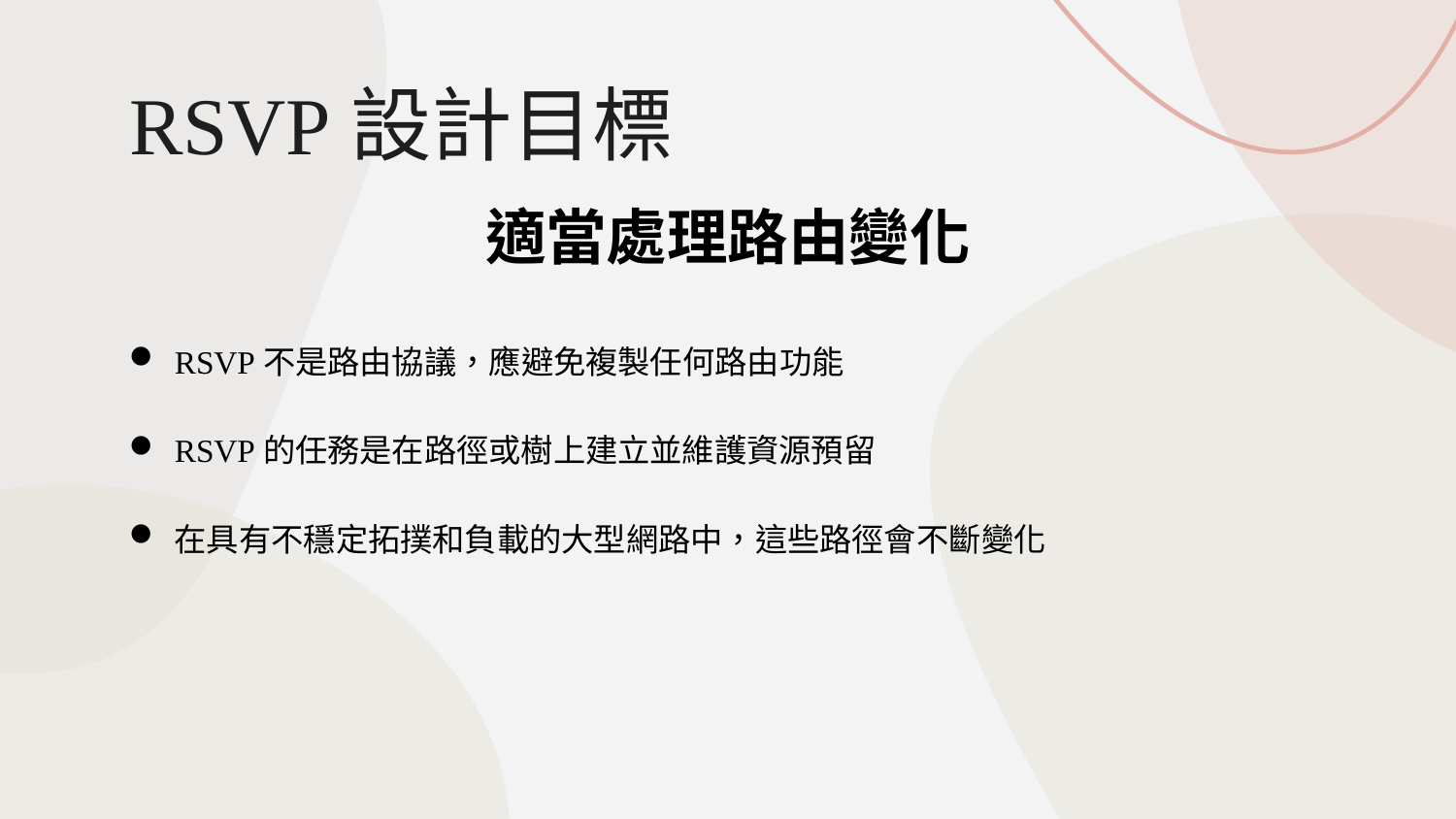

# RSVP設計目標
適當處理路由變化
RSVP不是路由協議，應避免複製任何路由功能

RSVP的任務是在路徑或樹上建立並維護資源預留

在具有不穩定拓撲和負載的大型網路中，這些路徑會不斷變化